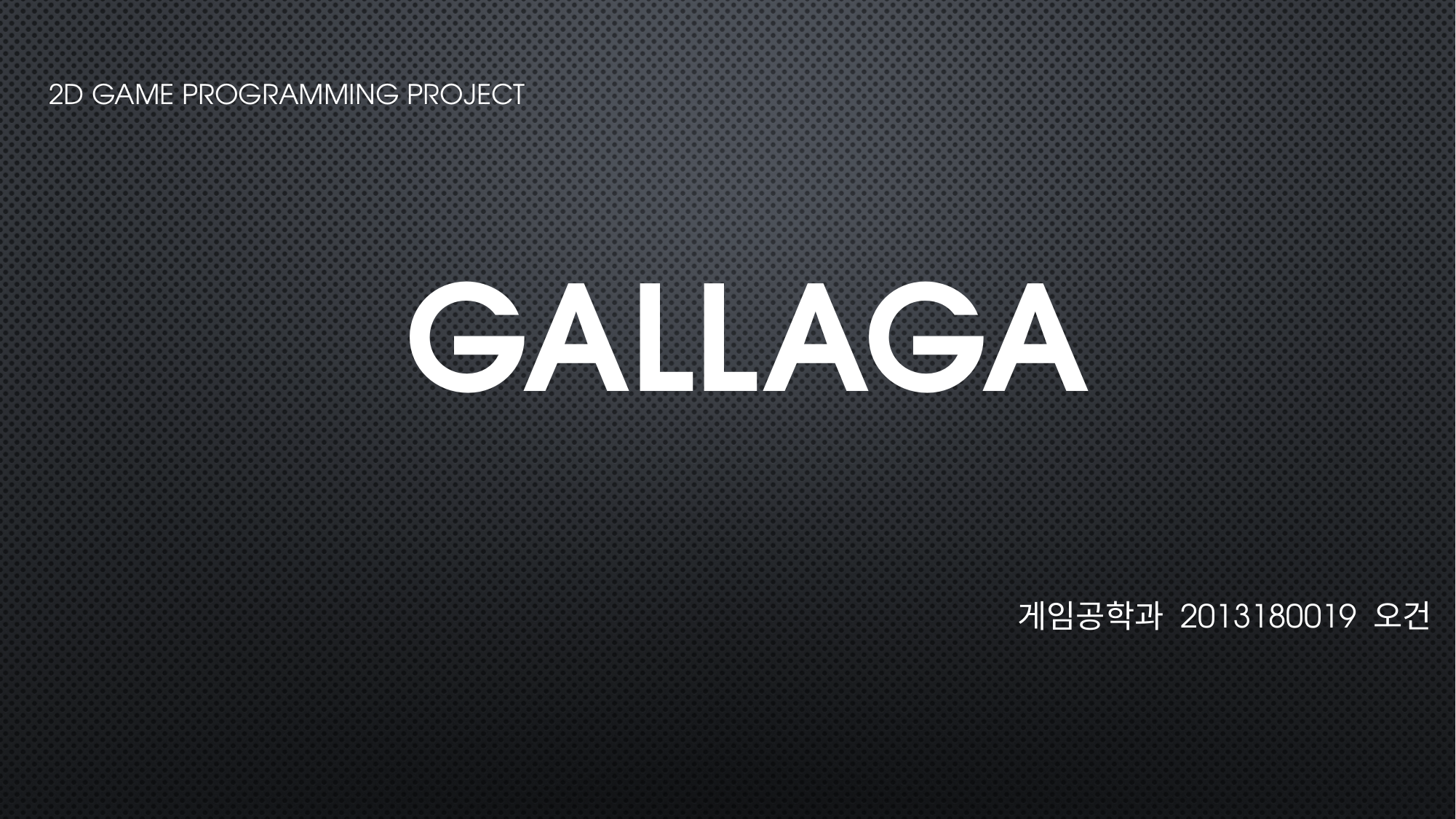

2D GAME PROGRAMMING PROJECT
# gallaga
게임공학과 2013180019 오건